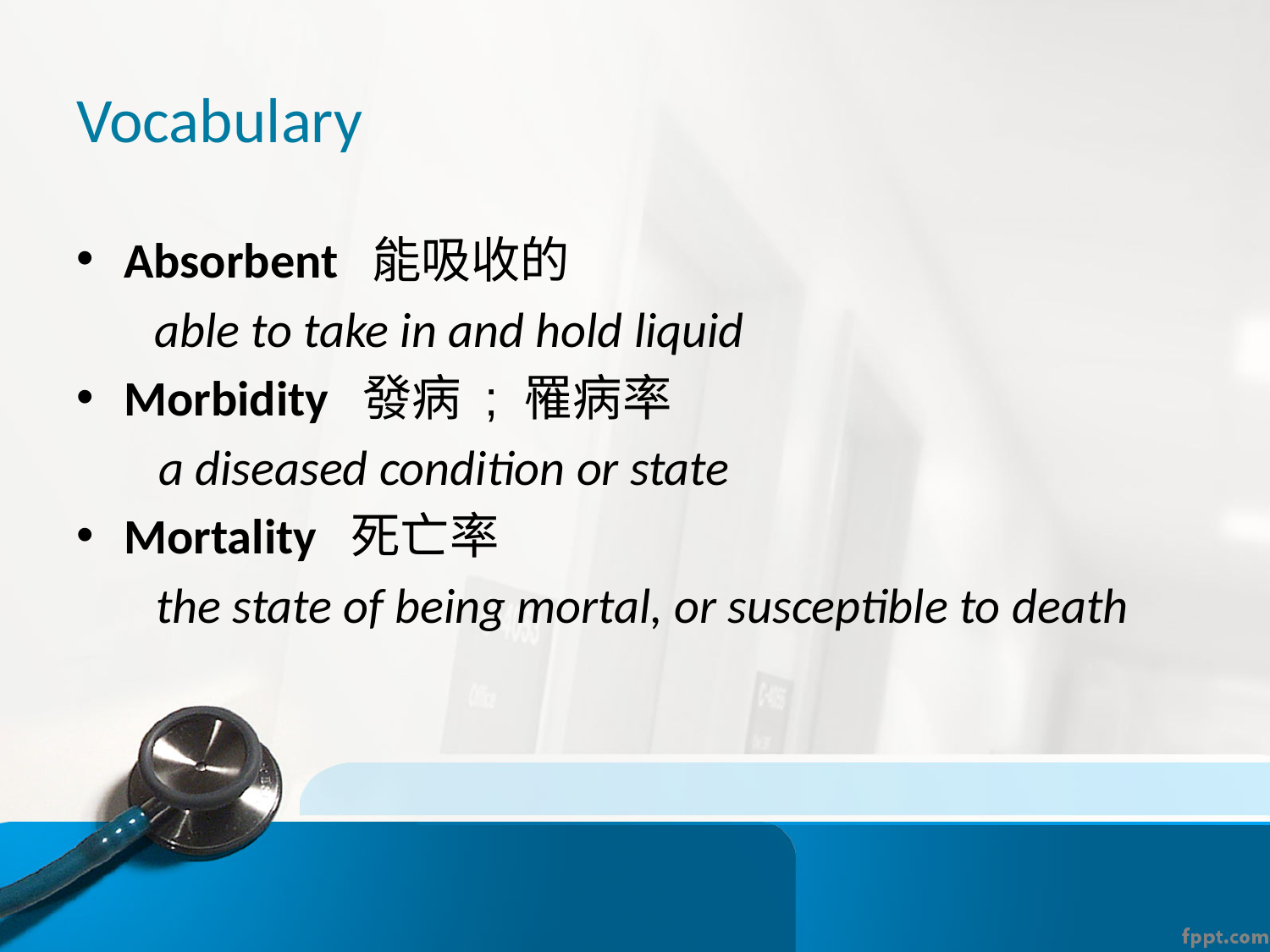

# Vocabulary
Absorbent  能吸收的
       able to take in and hold liquid
Morbidity  發病 ; 罹病率
      a diseased condition or state
Mortality  死亡率
      the state of being mortal, or susceptible to death